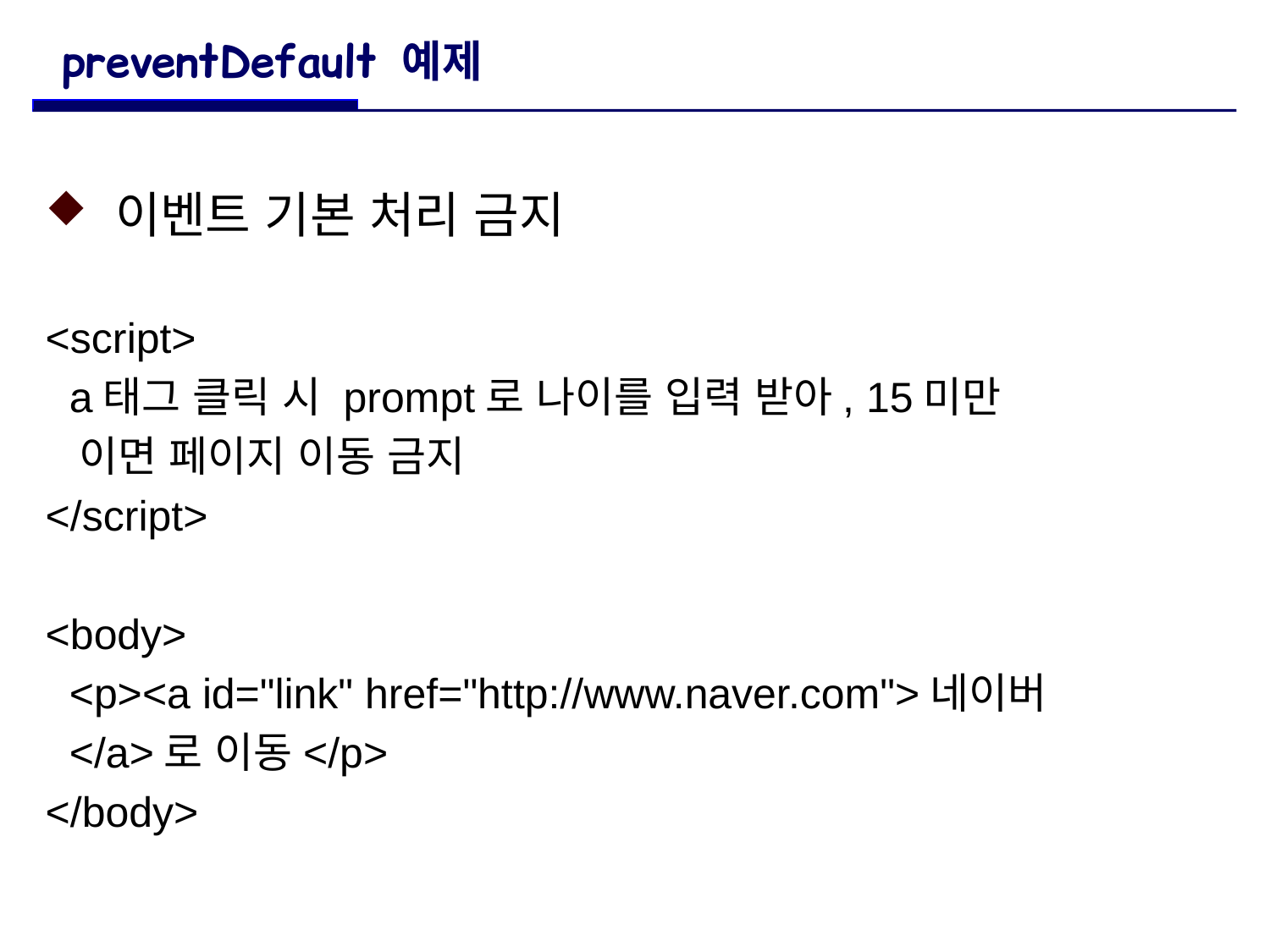

# preventDefault 예제
 이벤트 기본 처리 금지

<script>
  a태그 클릭 시 prompt로 나이를 입력 받아, 15미만
  이면 페이지 이동 금지
</script>

<body>
  <p><a id="link" href="http://www.naver.com">네이버
  </a>로 이동</p>
</body>